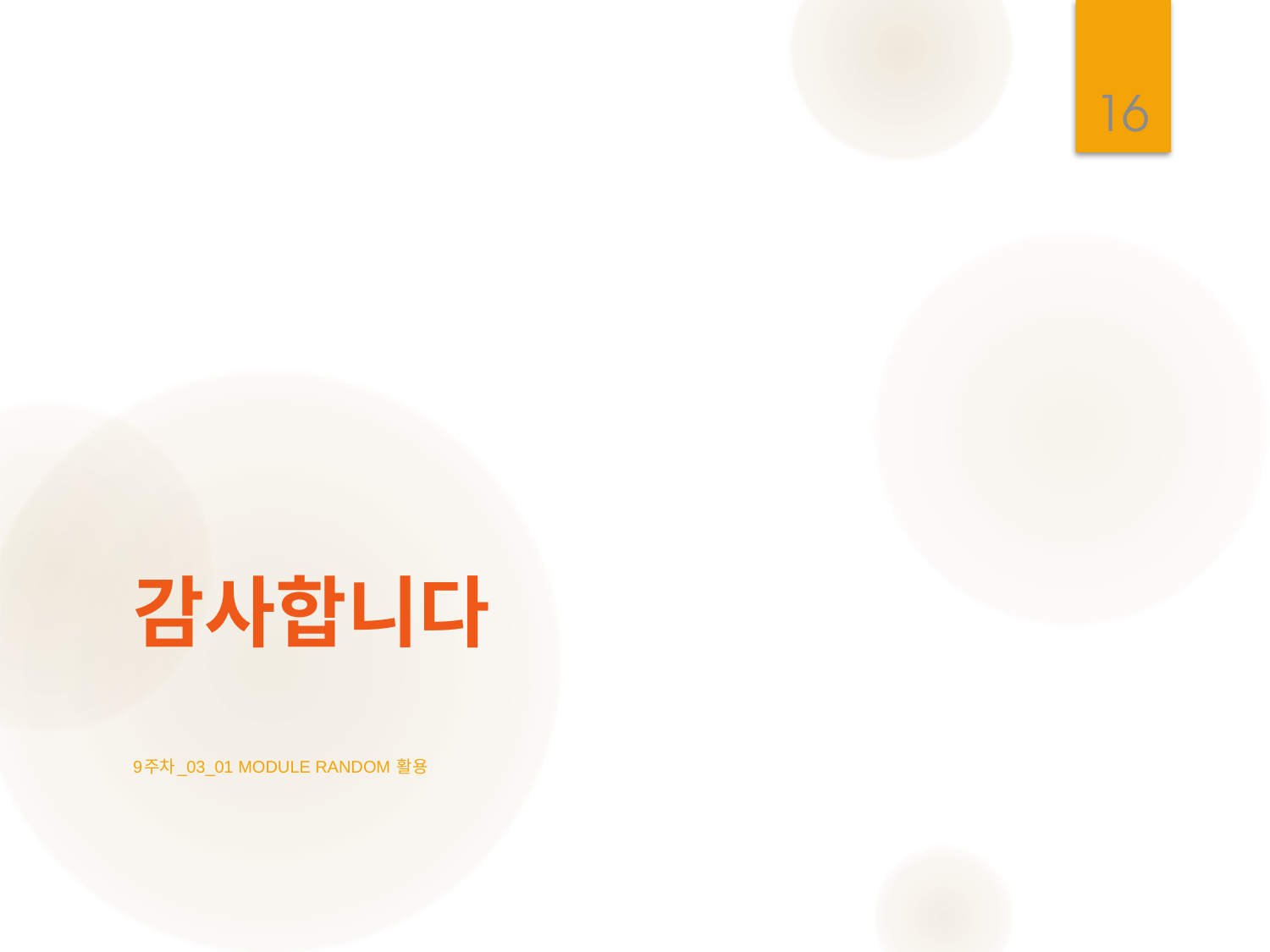

16
# 감사합니다

9주차_03_01 module random 활용